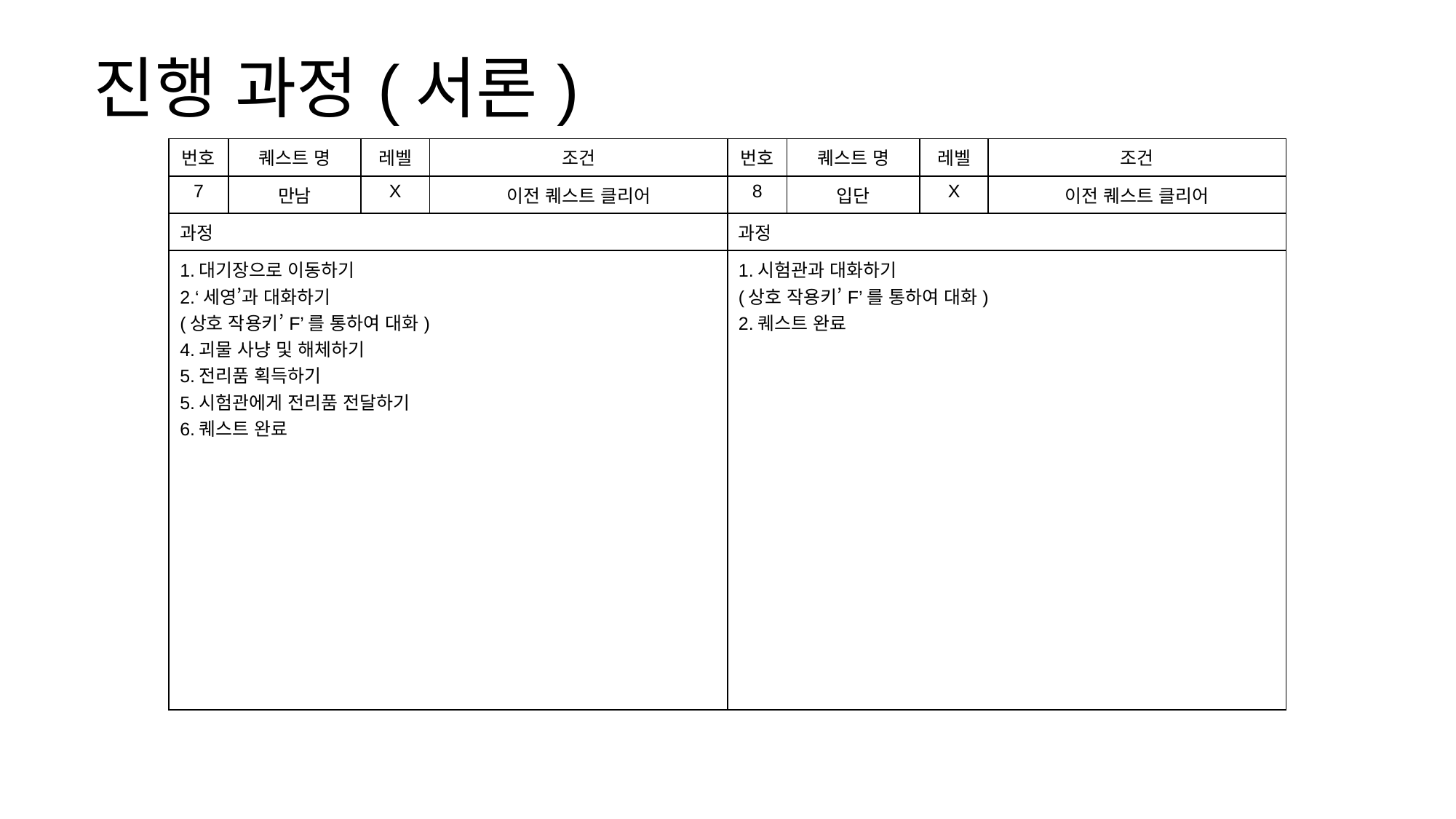

진행 과정(서론)
| 번호 | 퀘스트 명 | 레벨 | 조건 |
| --- | --- | --- | --- |
| 7 | 만남 | X | 이전 퀘스트 클리어 |
| 과정 |  |  |  |
| 1.대기장으로 이동하기 2.‘세영’과 대화하기 (상호 작용키’F’를 통하여 대화) 4.괴물 사냥 및 해체하기 5.전리품 획득하기 5.시험관에게 전리품 전달하기 6.퀘스트 완료 |  |  |  |
| 번호 | 퀘스트 명 | 레벨 | 조건 |
| --- | --- | --- | --- |
| 8 | 입단 | X | 이전 퀘스트 클리어 |
| 과정 |  |  |  |
| 1.시험관과 대화하기 (상호 작용키’F’를 통하여 대화) 2.퀘스트 완료 |  |  |  |